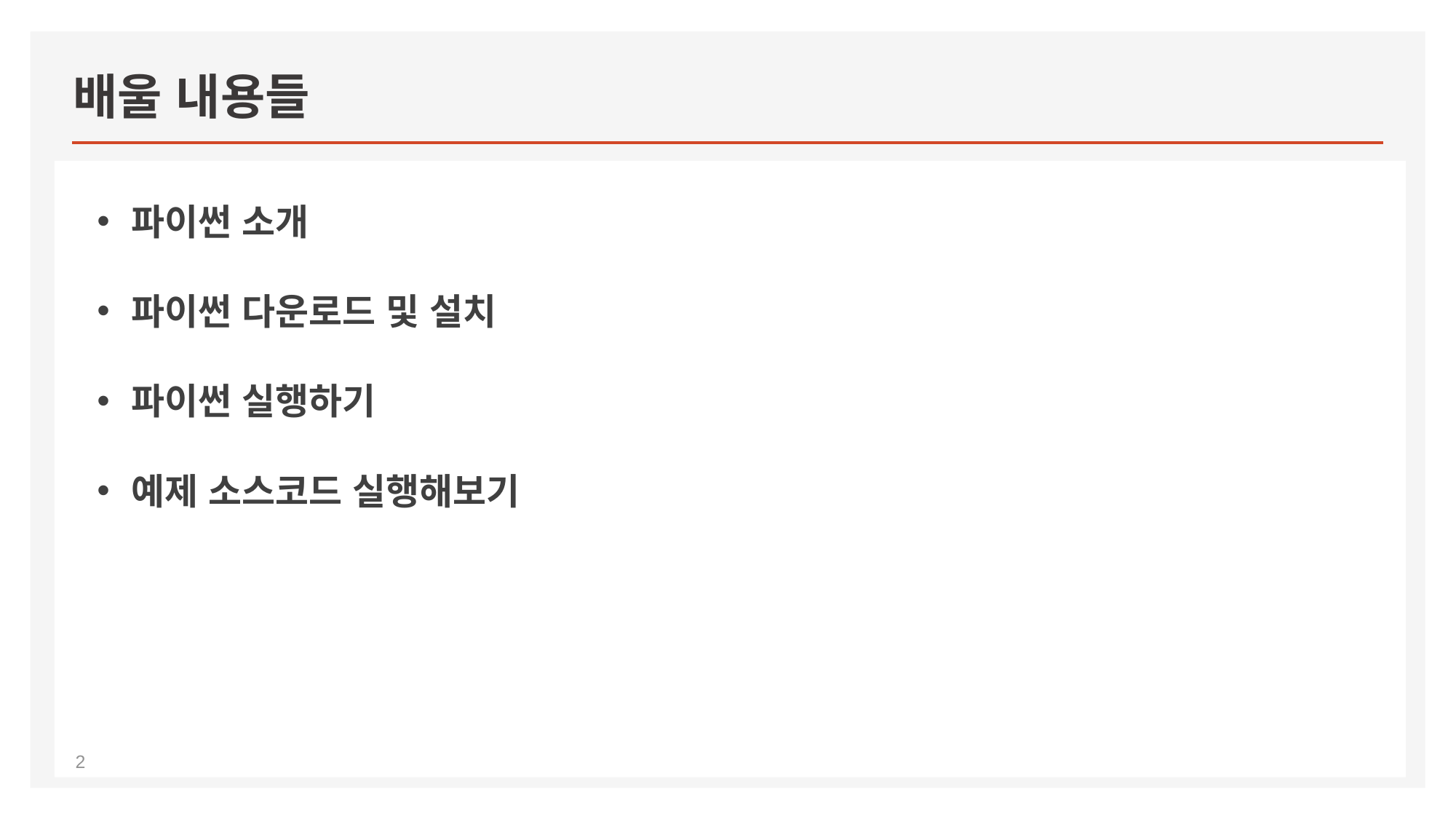

# 배울 내용들
파이썬 소개
파이썬 다운로드 및 설치
파이썬 실행하기
예제 소스코드 실행해보기
2